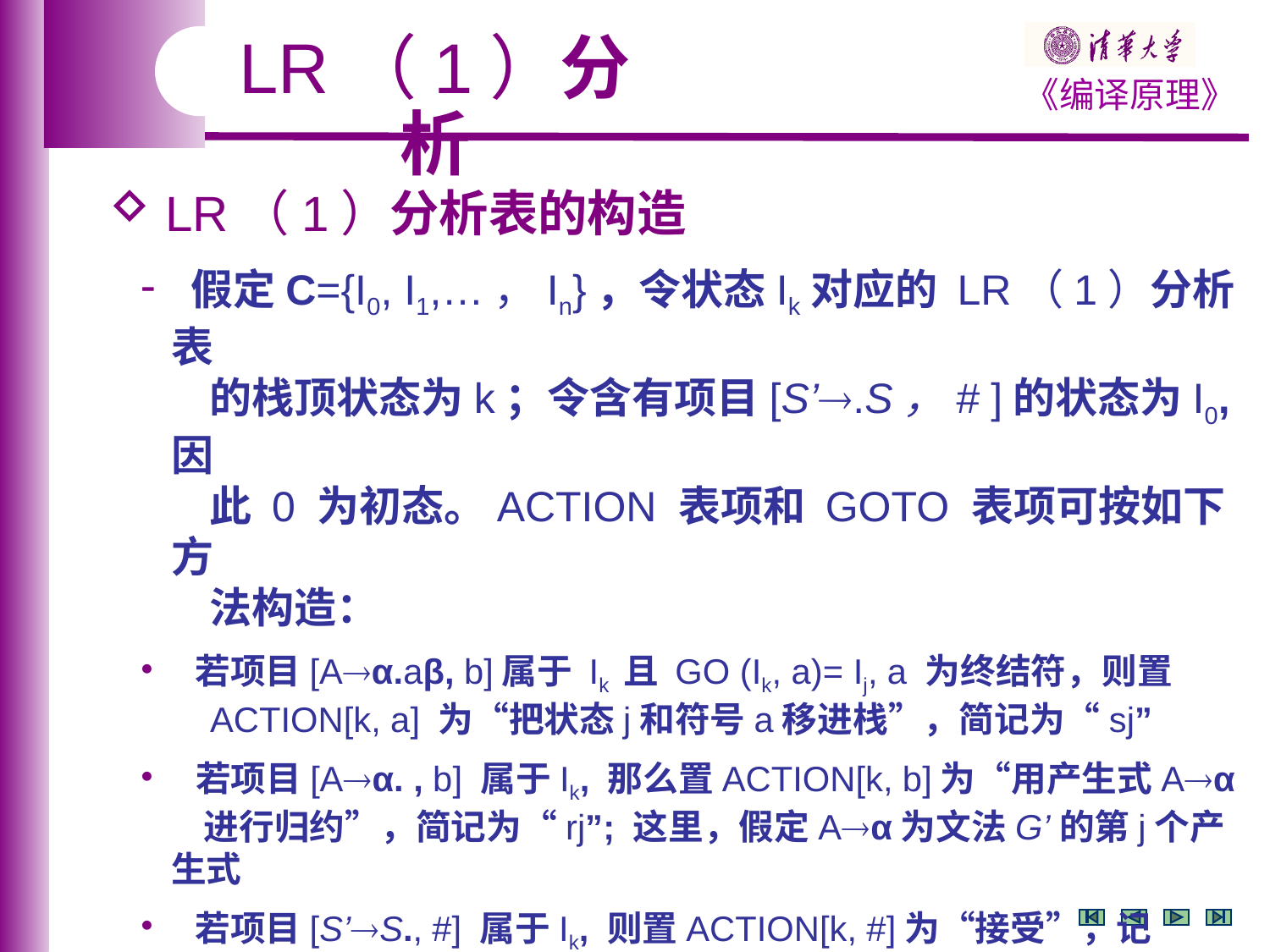

LR（1）分析
 LR（1）分析表的构造

 假定C={I0, I1,…，In}，令状态Ik对应的 LR（1）分析表
   的栈顶状态为k；令含有项目[S’→.S，# ]的状态为I0, 因
   此 0 为初态。ACTION 表项和 GOTO 表项可按如下方
   法构造：

  若项目[A→α.aβ, b]属于 Ik 且 GO (Ik, a)= Ij, a 为终结符，则置
    ACTION[k, a] 为“把状态j和符号a移进栈”，简记为“sj”

  若项目[A→α. , b] 属于Ik, 那么置ACTION[k, b]为“用产生式A→α
   进行归约”，简记为“rj”; 这里，假定A→α为文法G’的第j个产生式

  若项目[S’→S., #] 属于Ik, 则置ACTION[k, #]为“接受”，记为“acc”

  若GO (Ik, A)= Ij, A为非终结符，则置GOTO(k, A)=j;

  分析表中凡不能用上述规则填入信息的空白格均置上“出错标志”